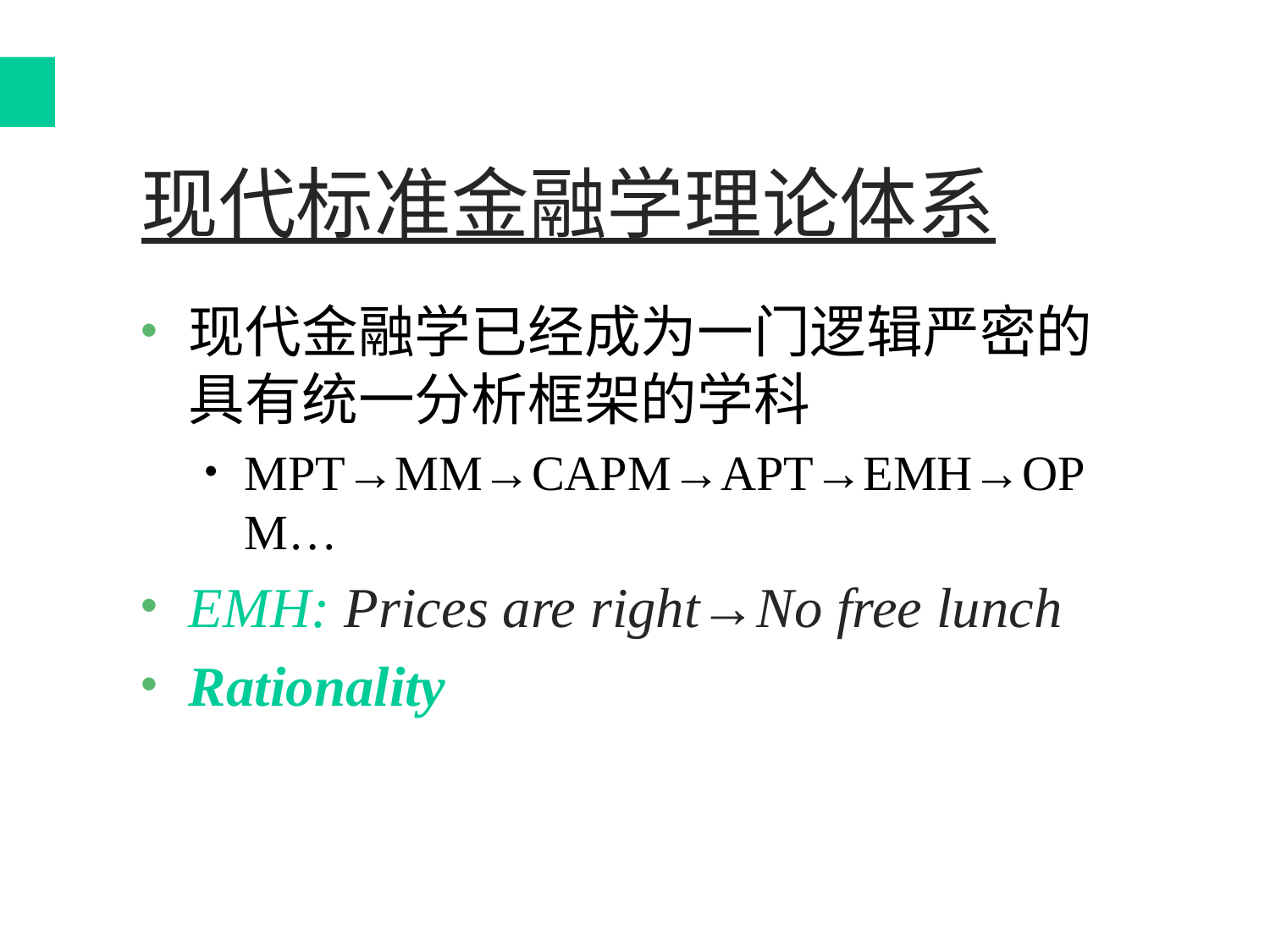

# 现代标准金融学理论体系
现代金融学已经成为一门逻辑严密的具有统一分析框架的学科
MPT→MM→CAPM→APT→EMH→OPM…
EMH: Prices are right→No free lunch
Rationality

4